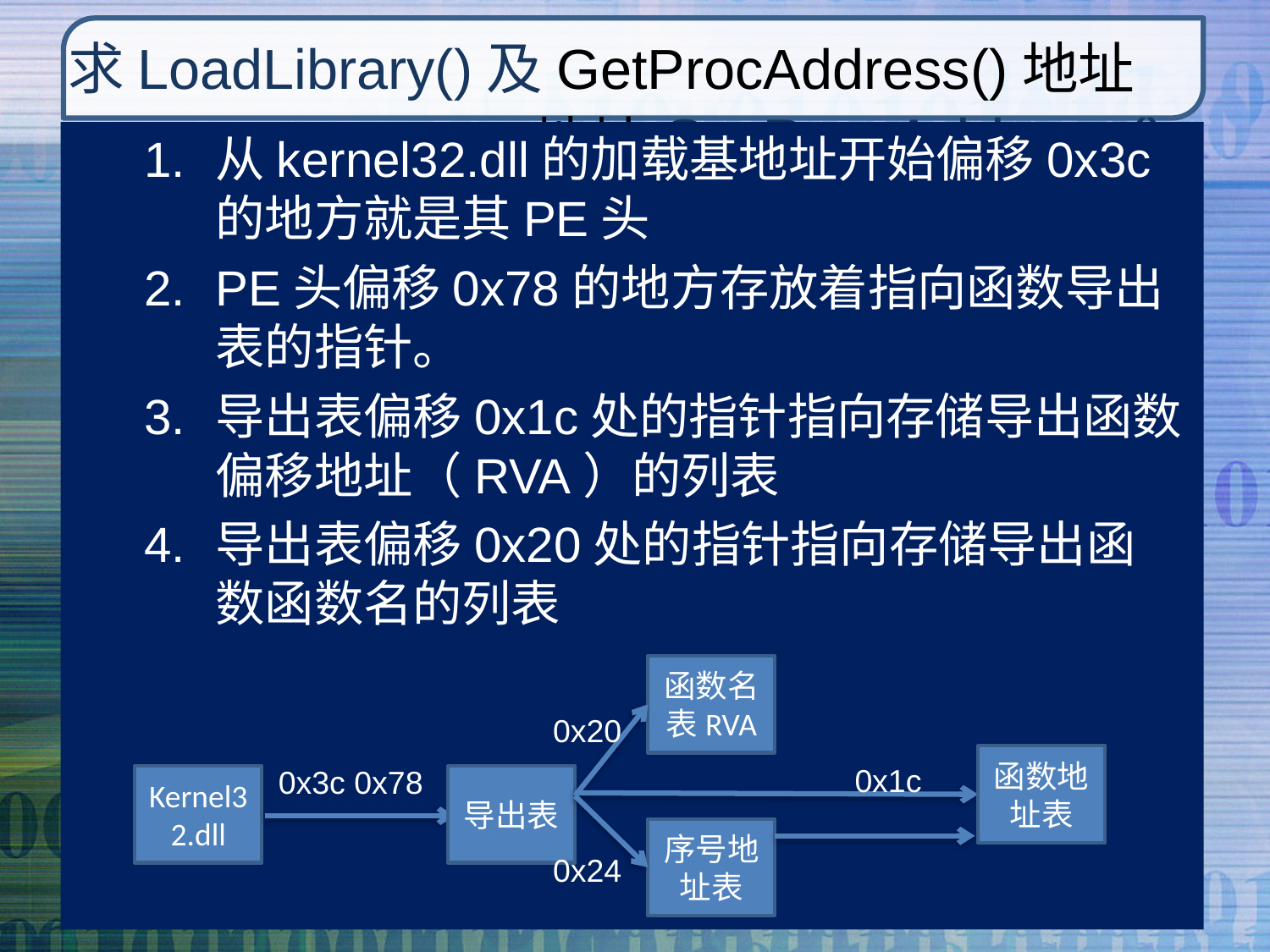

# 求LoadLibrary()及GetProcAddress()地址GetProcAddress()地址GetProcAddress()地址
从kernel32.dll的加载基地址开始偏移0x3c的地方就是其PE头
PE头偏移0x78的地方存放着指向函数导出表的指针。
导出表偏移0x1c处的指针指向存储导出函数偏移地址（RVA）的列表
导出表偏移0x20处的指针指向存储导出函数函数名的列表
函数名表RVA
0x20
函数地址表
0x1c
0x3c 0x78
Kernel32.dll
导出表
序号地址表
0x24